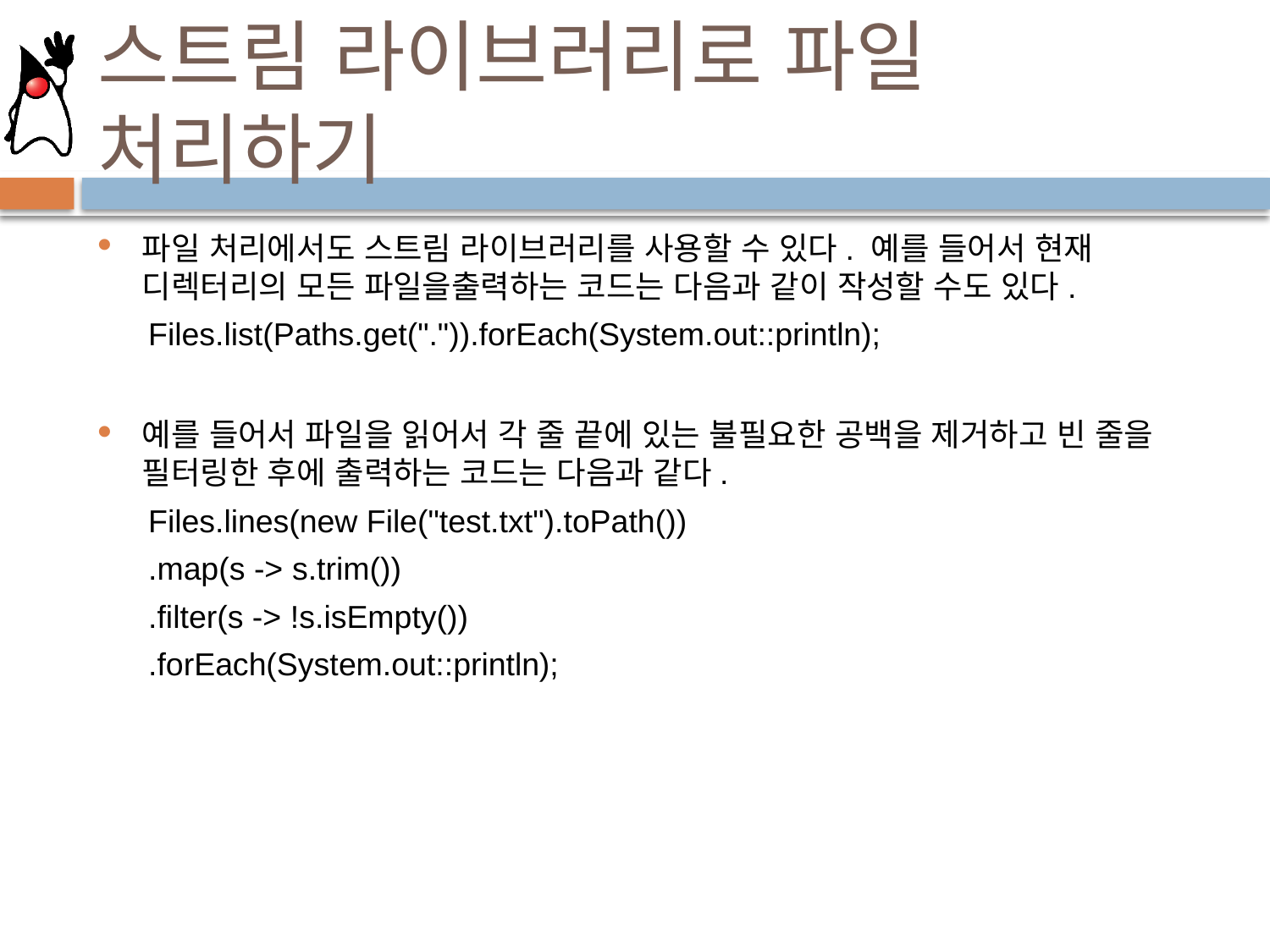

# 스트림 라이브러리로 파일 처리하기
파일 처리에서도 스트림 라이브러리를 사용할 수 있다. 예를 들어서 현재 디렉터리의 모든 파일을출력하는 코드는 다음과 같이 작성할 수도 있다.
Files.list(Paths.get(".")).forEach(System.out::println);

예를 들어서 파일을 읽어서 각 줄 끝에 있는 불필요한 공백을 제거하고 빈 줄을 필터링한 후에 출력하는 코드는 다음과 같다.
Files.lines(new File("test.txt").toPath())
.map(s -> s.trim())
.filter(s -> !s.isEmpty())
.forEach(System.out::println);